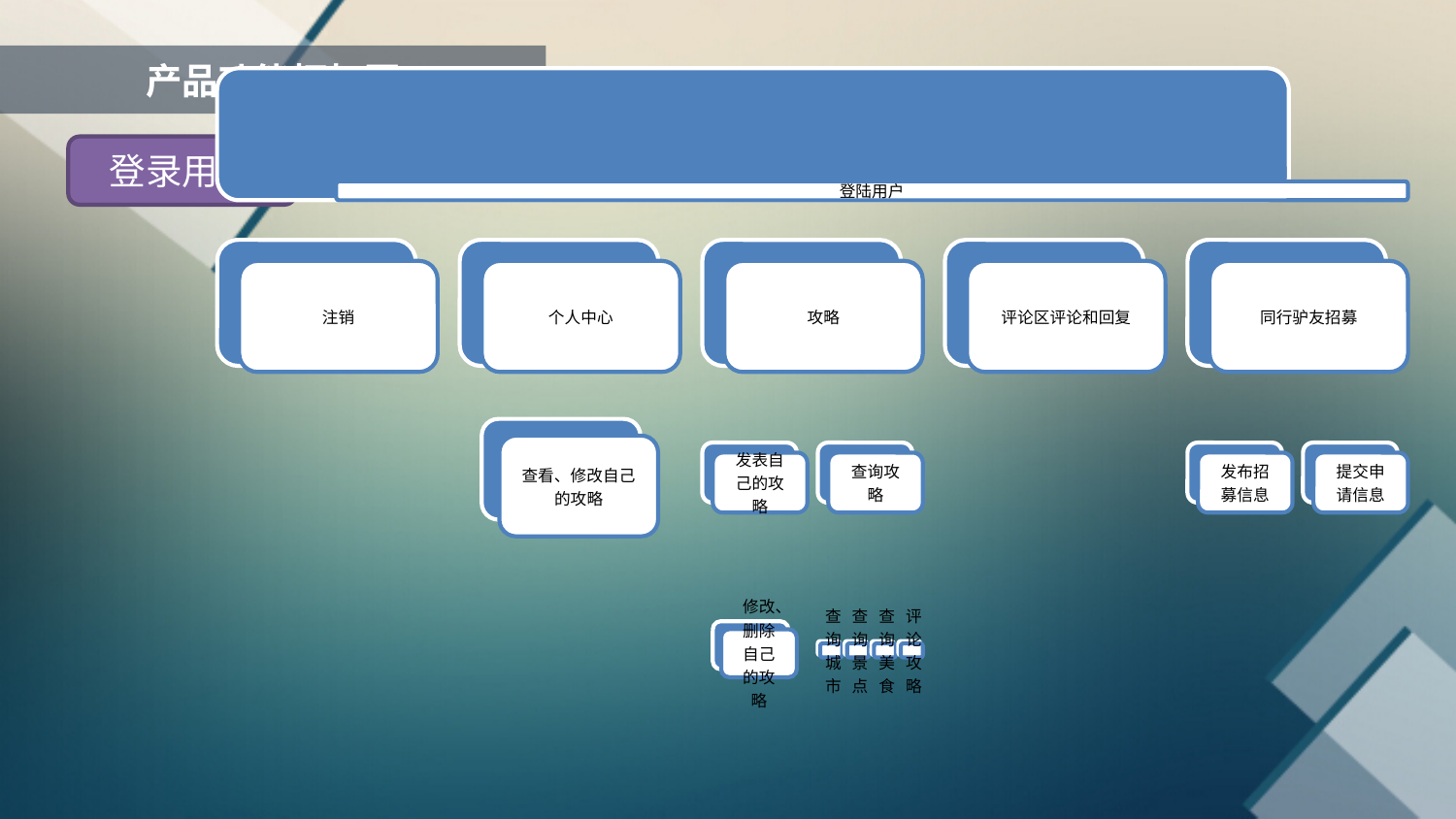

产品功能框架图

登陆用户
注销
攻略
个人中心
查看、修改自己的攻略
发表自己的攻略
查询攻略
修改、删除自己的攻略
评论区评论和回复
同行驴友招募
发布招募信息
提交申请信息
登录用户